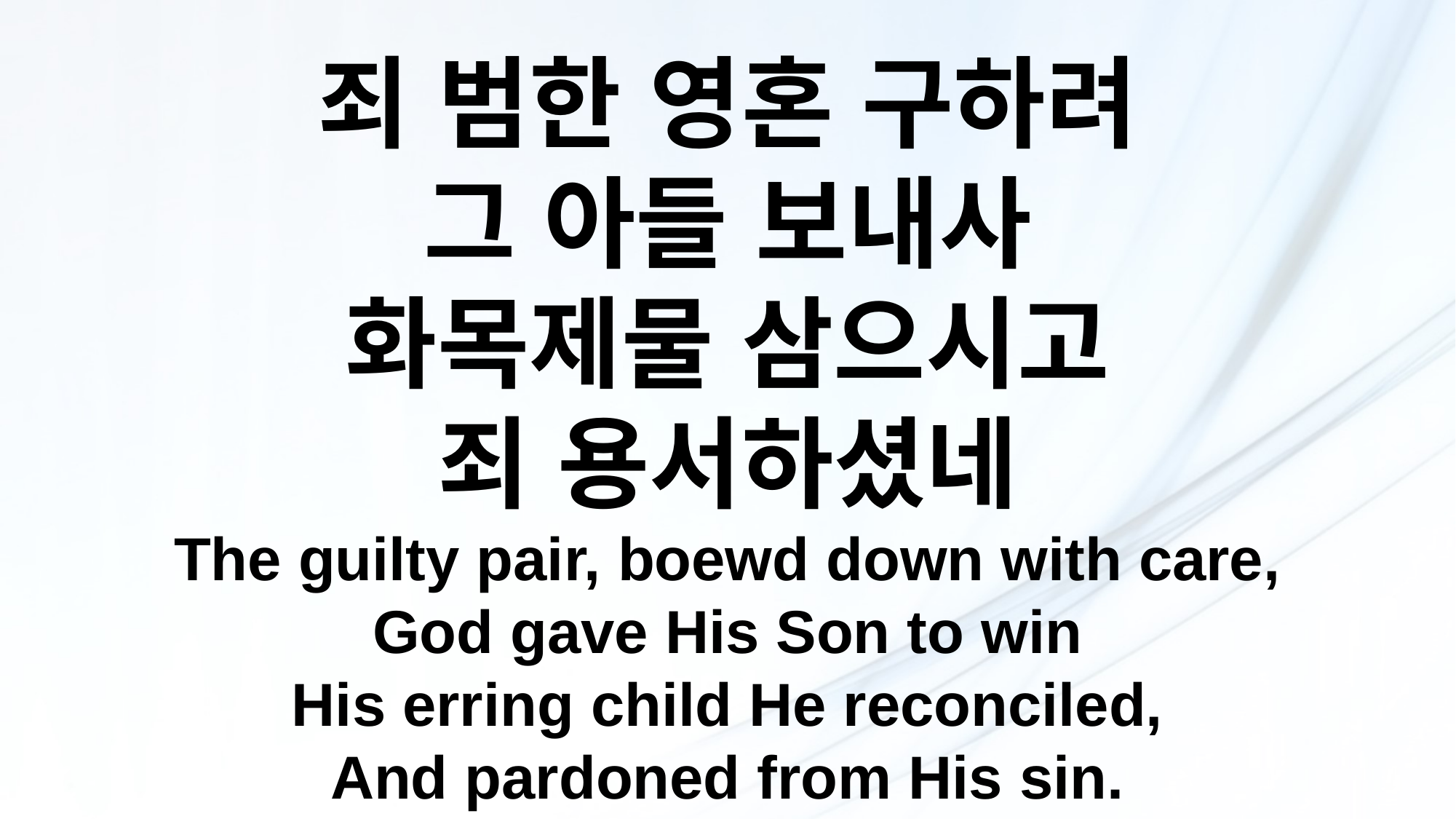

죄 범한 영혼 구하려
그 아들 보내사
화목제물 삼으시고
죄 용서하셨네
The guilty pair, boewd down with care,
God gave His Son to win
His erring child He reconciled,
And pardoned from His sin.